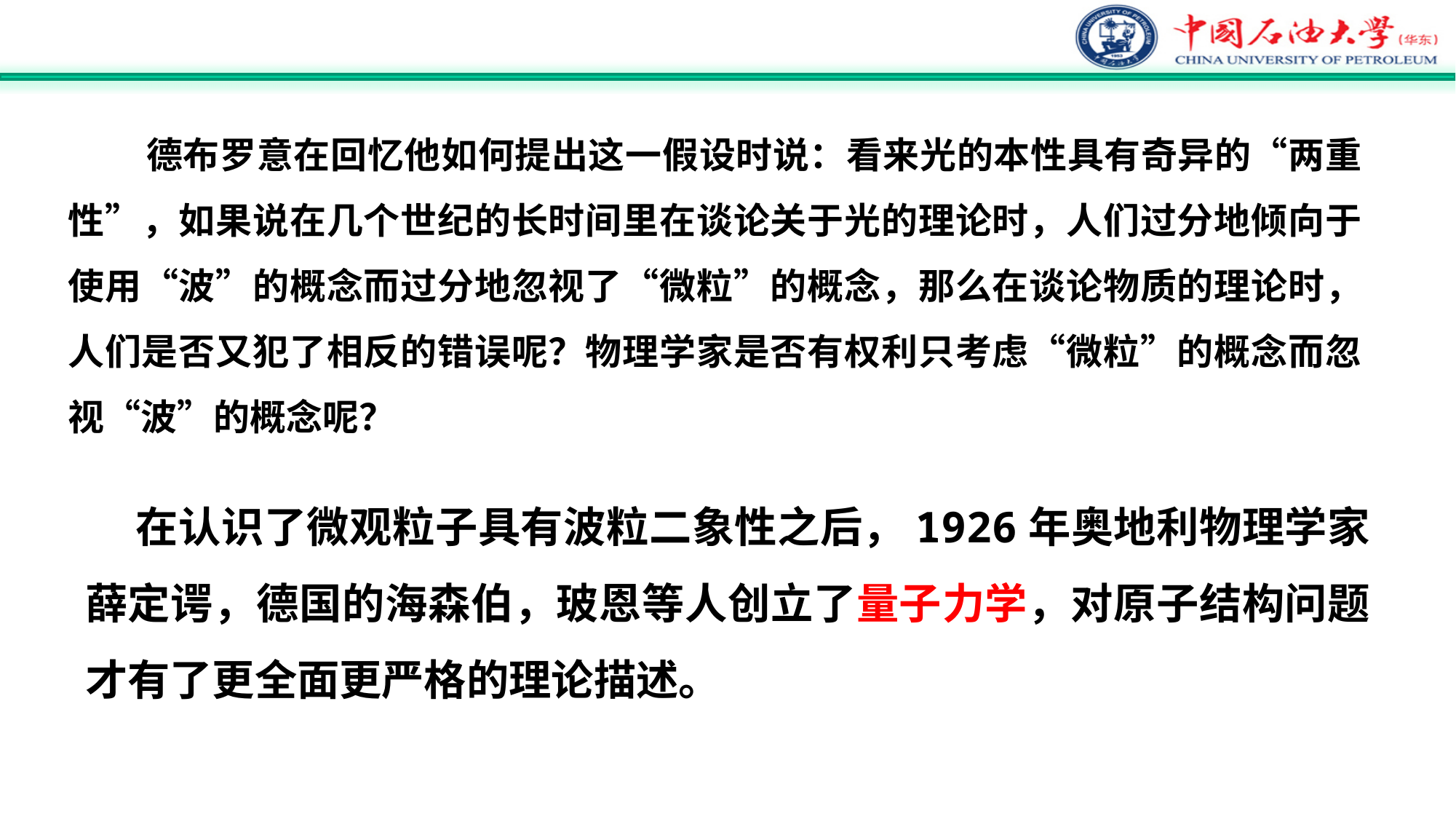

德布罗意在回忆他如何提出这一假设时说：看来光的本性具有奇异的“两重性”，如果说在几个世纪的长时间里在谈论关于光的理论时，人们过分地倾向于使用“波”的概念而过分地忽视了“微粒”的概念，那么在谈论物质的理论时，人们是否又犯了相反的错误呢？物理学家是否有权利只考虑“微粒”的概念而忽视“波”的概念呢？
    在认识了微观粒子具有波粒二象性之后，1926年奥地利物理学家薛定谔，德国的海森伯，玻恩等人创立了量子力学，对原子结构问题才有了更全面更严格的理论描述。